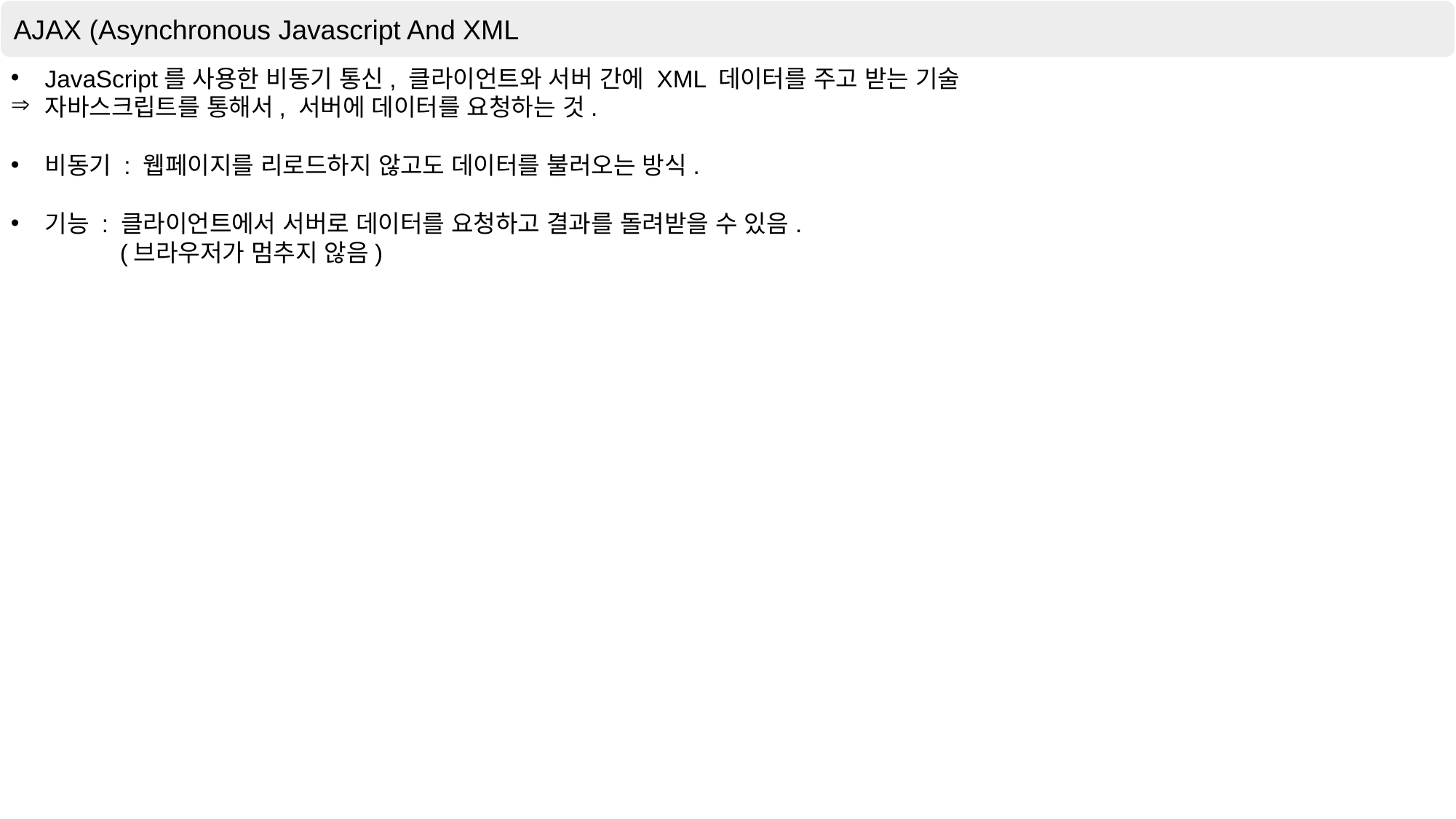

AJAX (Asynchronous Javascript And XML
JavaScript를 사용한 비동기 통신, 클라이언트와 서버 간에 XML 데이터를 주고 받는 기술
자바스크립트를 통해서, 서버에 데이터를 요청하는 것.

비동기 : 웹페이지를 리로드하지 않고도 데이터를 불러오는 방식.

기능 : 클라이언트에서 서버로 데이터를 요청하고 결과를 돌려받을 수 있음.
	(브라우저가 멈추지 않음)